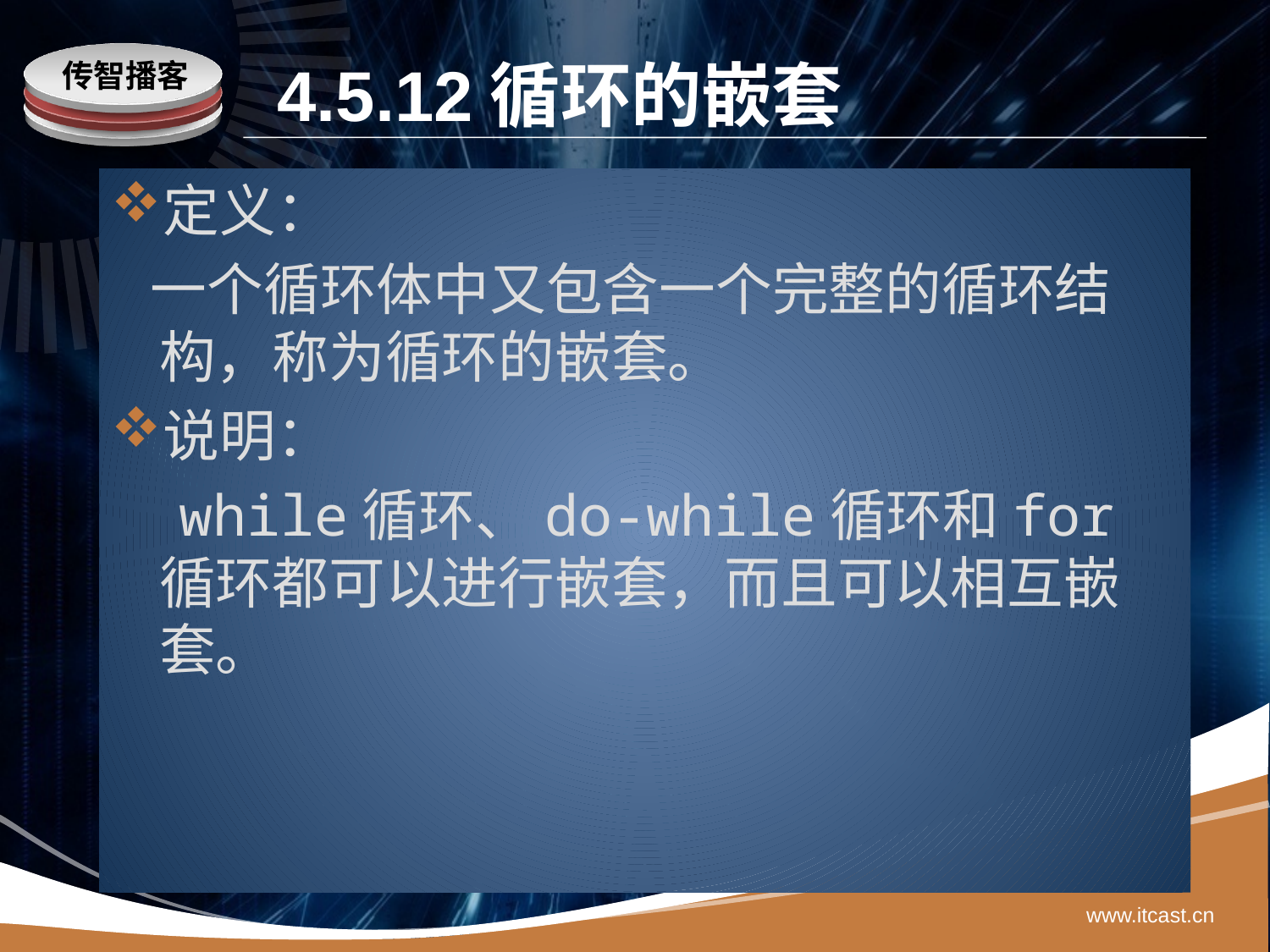

# 4.5.12循环的嵌套
定义：
  一个循环体中又包含一个完整的循环结构，称为循环的嵌套。
说明：
  while循环、do-while循环和for循环都可以进行嵌套，而且可以相互嵌套。

www.itcast.cn